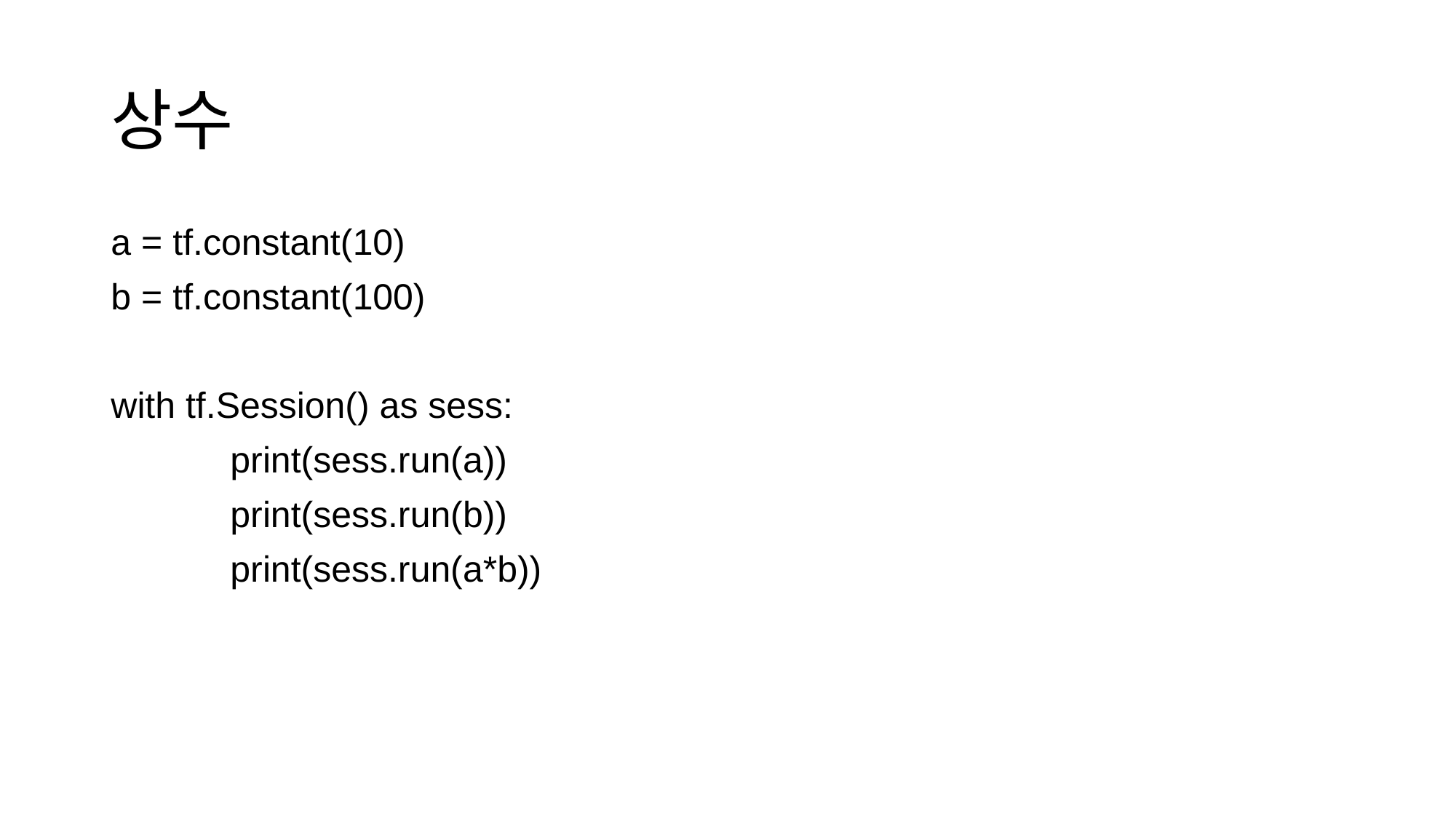

# 상수
a = tf.constant(10)
b = tf.constant(100)

with tf.Session() as sess:
   	 print(sess.run(a))
   	 print(sess.run(b))
   	 print(sess.run(a*b))